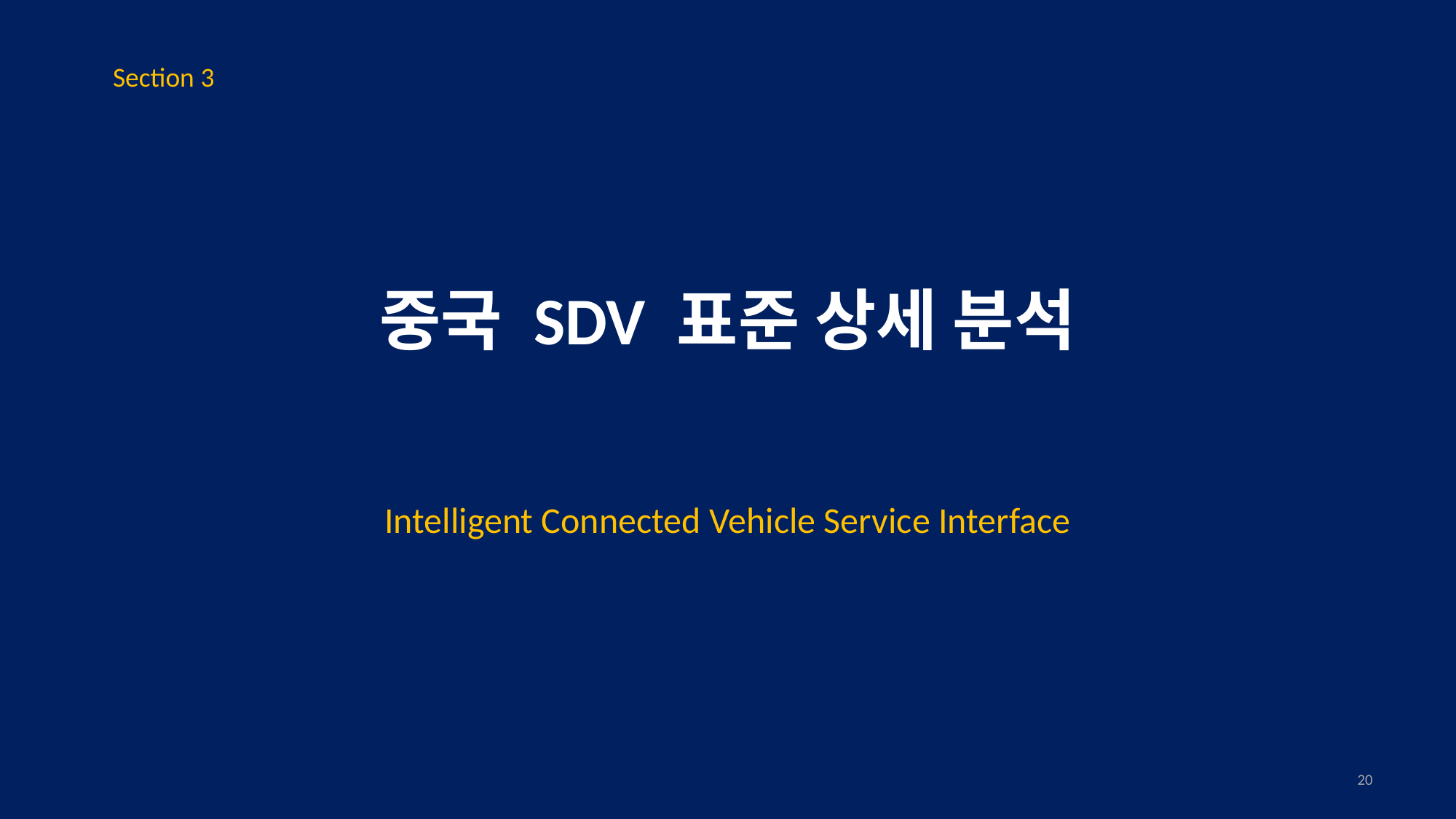

Section 3
중국 SDV 표준 상세 분석
Intelligent Connected Vehicle Service Interface
20